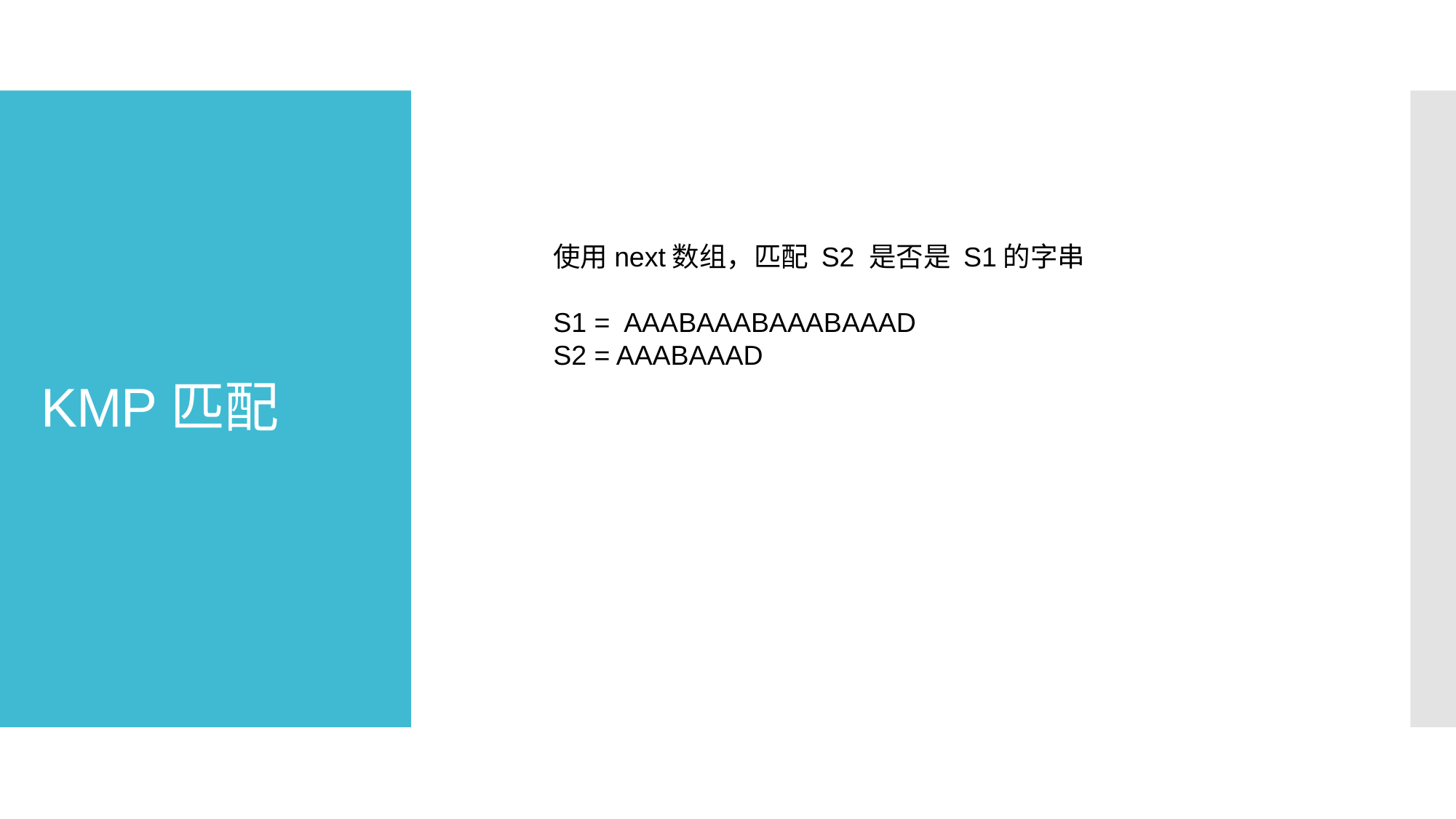

# KMP匹配
使用next数组，匹配 S2 是否是 S1的字串

S1 =  AAABAAABAAABAAAD
S2 = AAABAAAD